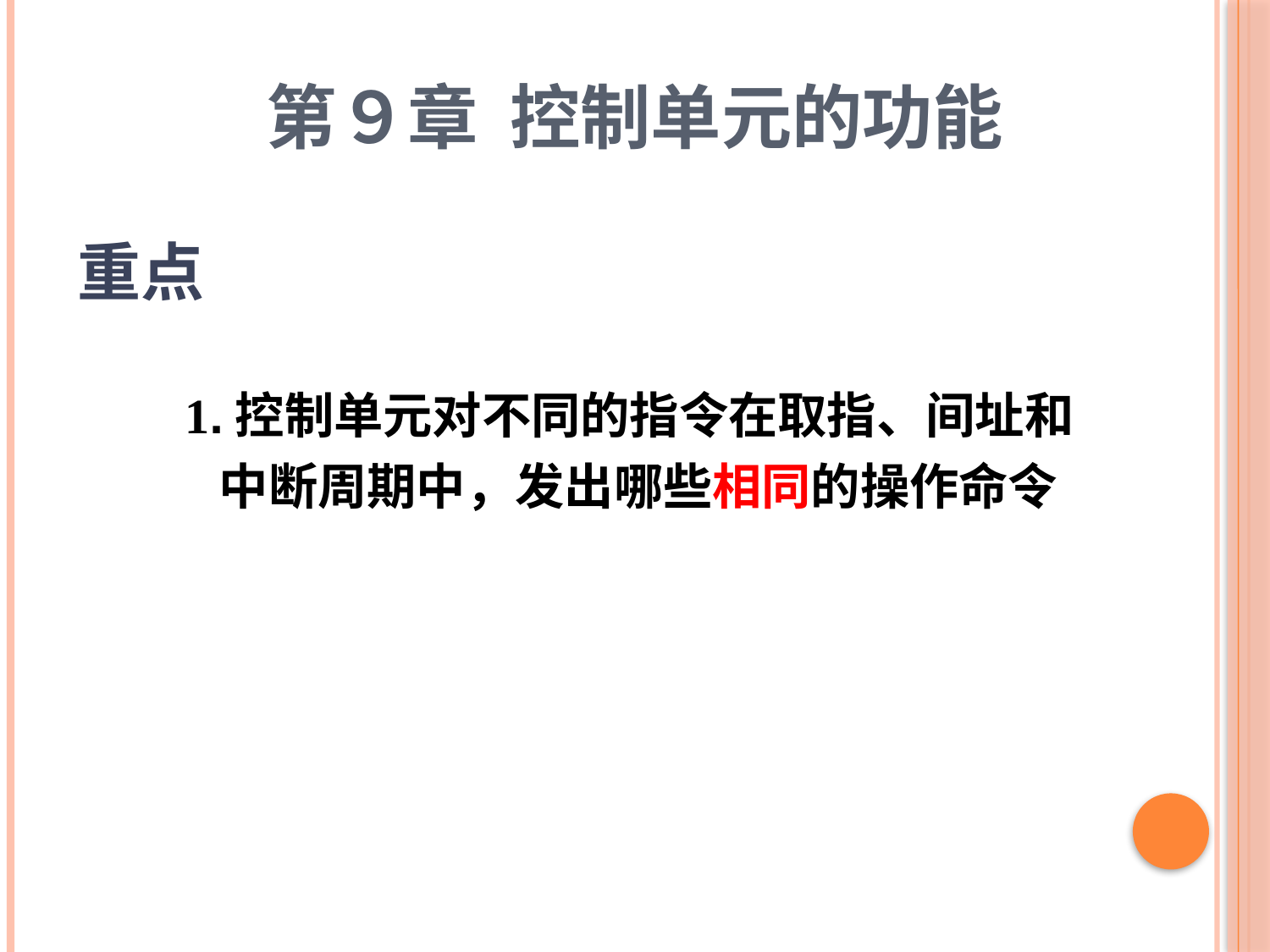

第９章  控制单元的功能
重点
1.控制单元对不同的指令在取指、间址和
  中断周期中，发出哪些相同的操作命令